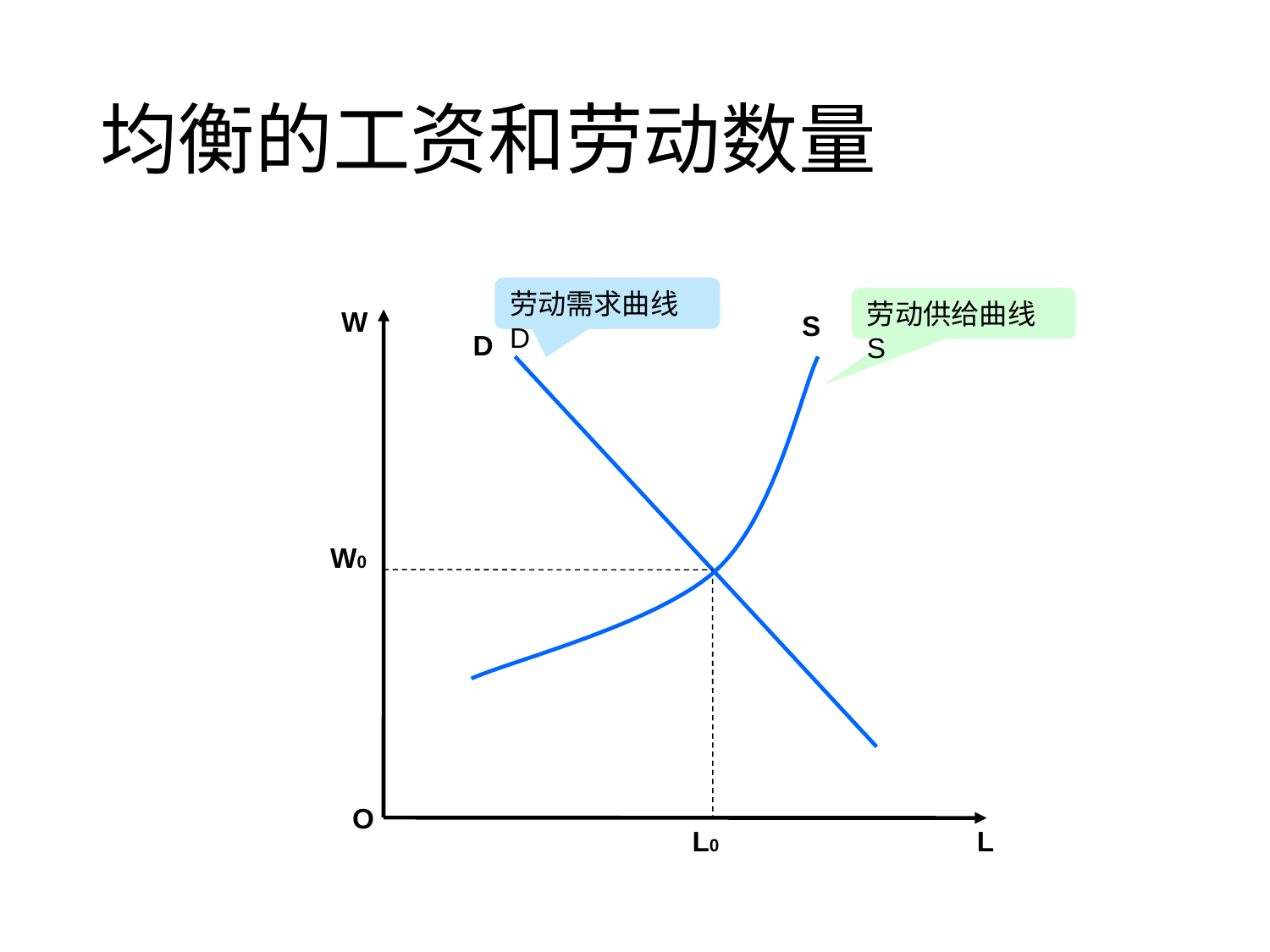

# 均衡的工资和劳动数量

劳动需求曲线D
劳动供给曲线S
W
S

D

W0

O

L0
L